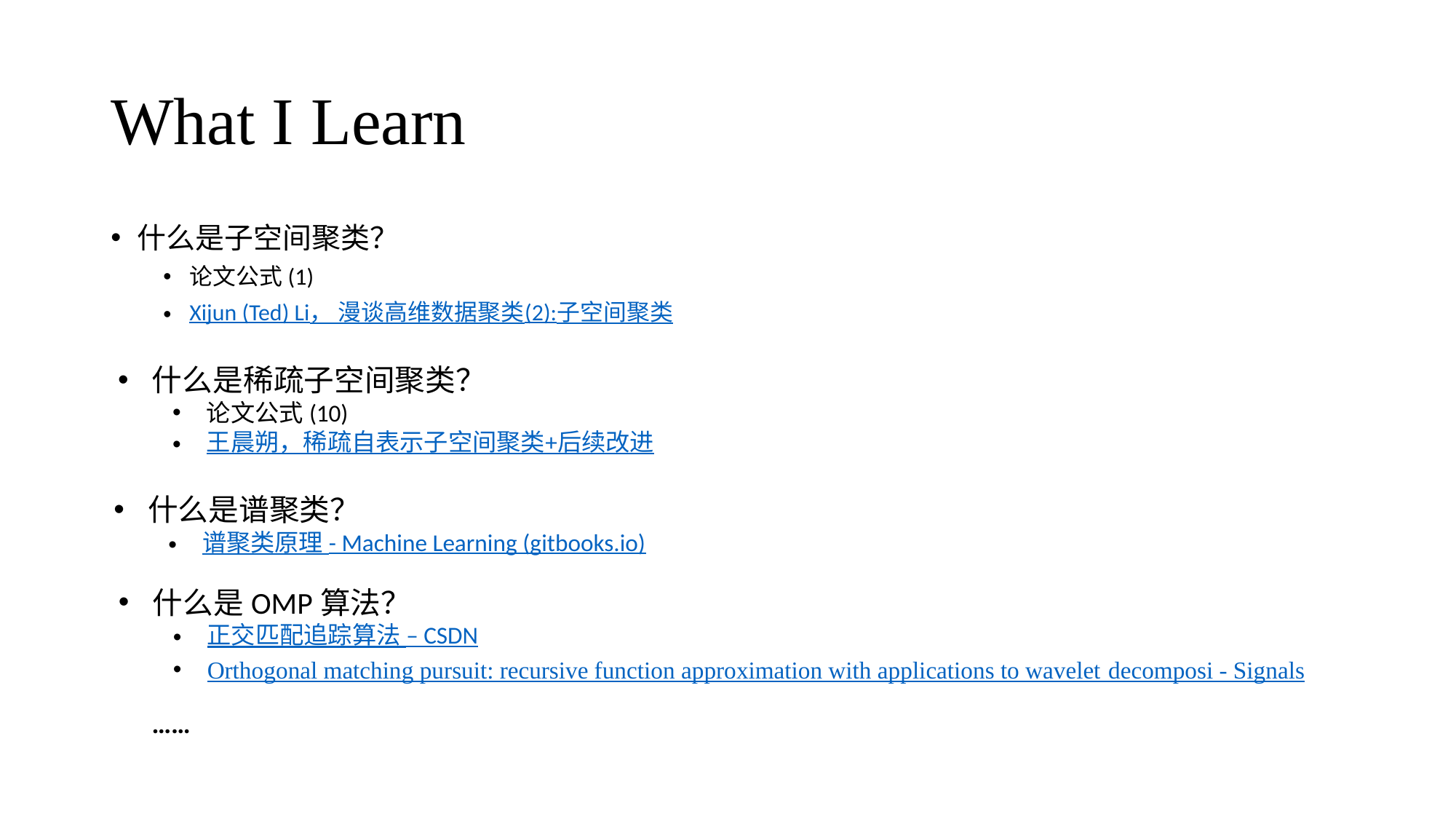

# What I Learn
什么是子空间聚类？
论文公式(1)
Xijun (Ted) Li， 漫谈高维数据聚类(2):子空间聚类
什么是稀疏子空间聚类？
论文公式(10)
王晨朔，稀疏自表示子空间聚类+后续改进
什么是谱聚类？
谱聚类原理 - Machine Learning (gitbooks.io)
什么是OMP算法？
正交匹配追踪算法 – CSDN
Orthogonal matching pursuit: recursive function approximation with applications to wavelet decomposi - Signals
……